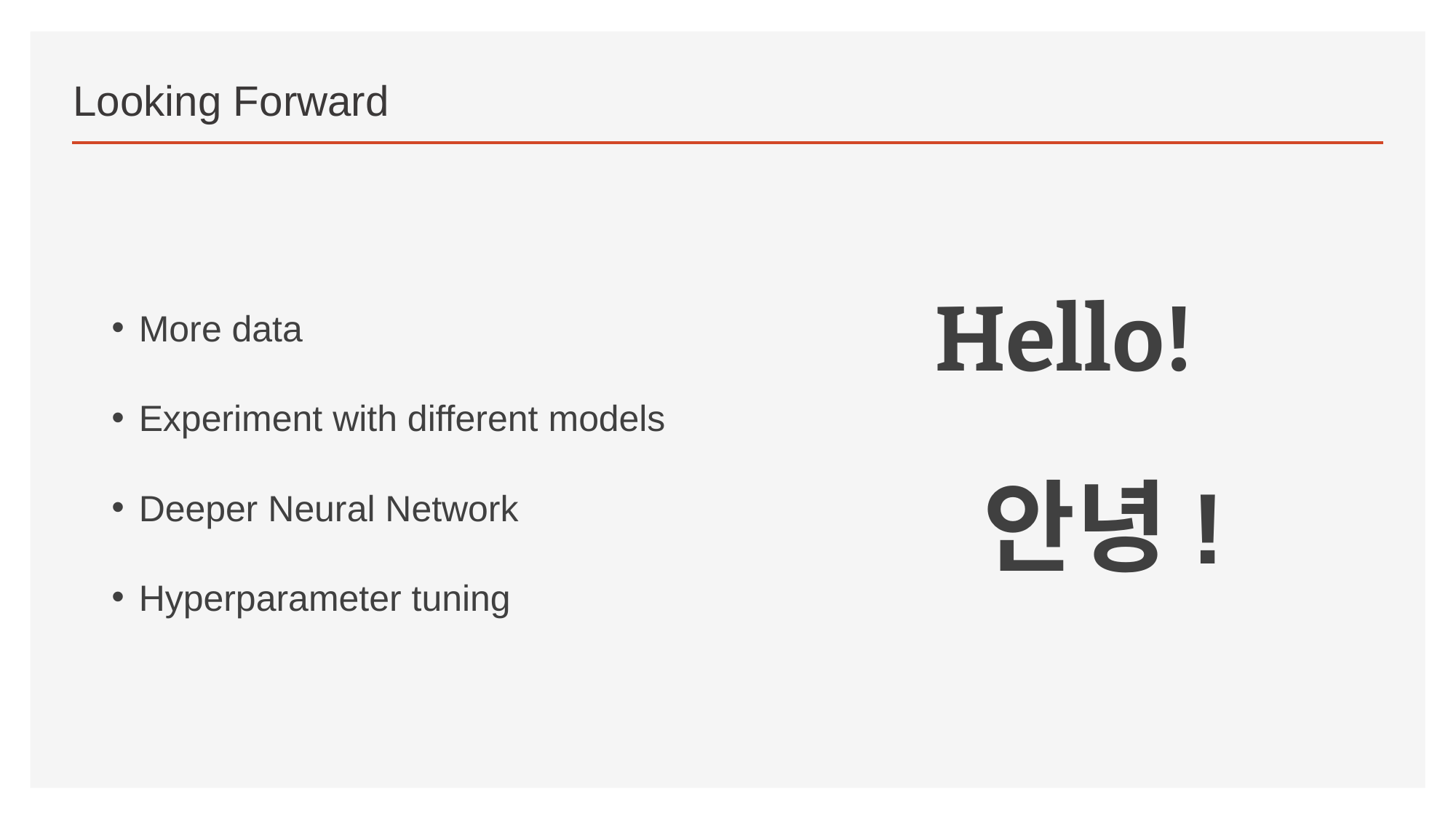

# Looking Forward
More data
Experiment with different models
Deeper Neural Network
Hyperparameter tuning
Hello!
안녕!